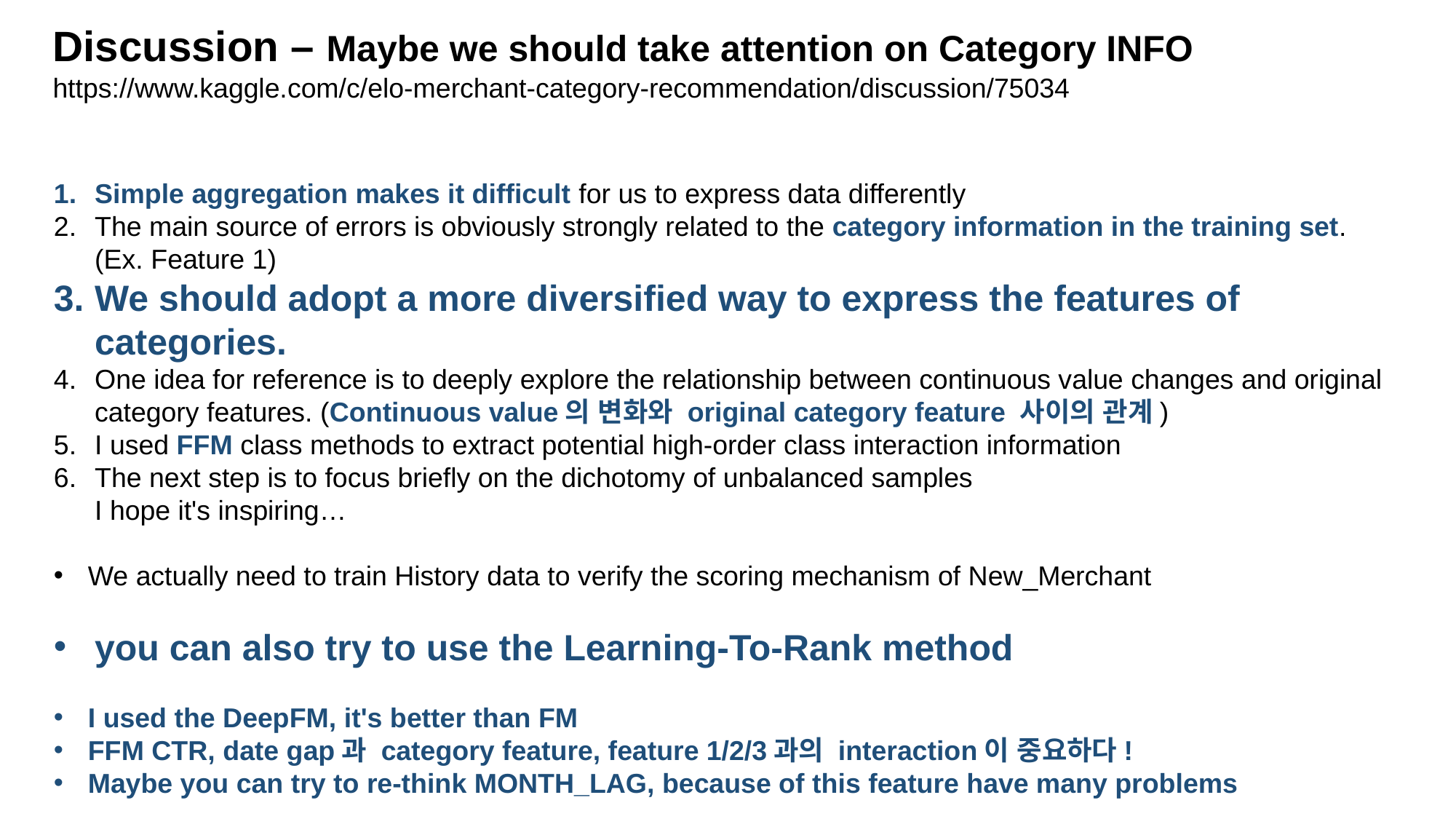

Discussion – Maybe we should take attention on Category INFO
https://www.kaggle.com/c/elo-merchant-category-recommendation/discussion/75034
Simple aggregation makes it difficult for us to express data differently
The main source of errors is obviously strongly related to the category information in the training set. (Ex. Feature 1)
We should adopt a more diversified way to express the features of categories.
One idea for reference is to deeply explore the relationship between continuous value changes and original category features. (Continuous value의 변화와 original category feature 사이의 관계)
I used FFM class methods to extract potential high-order class interaction information
The next step is to focus briefly on the dichotomy of unbalanced samples
I hope it's inspiring…

We actually need to train History data to verify the scoring mechanism of New_Merchant

you can also try to use the Learning-To-Rank method

I used the DeepFM, it's better than FM
FFM CTR, date gap과 category feature, feature 1/2/3과의 interaction이 중요하다!
Maybe you can try to re-think MONTH_LAG, because of this feature have many problems